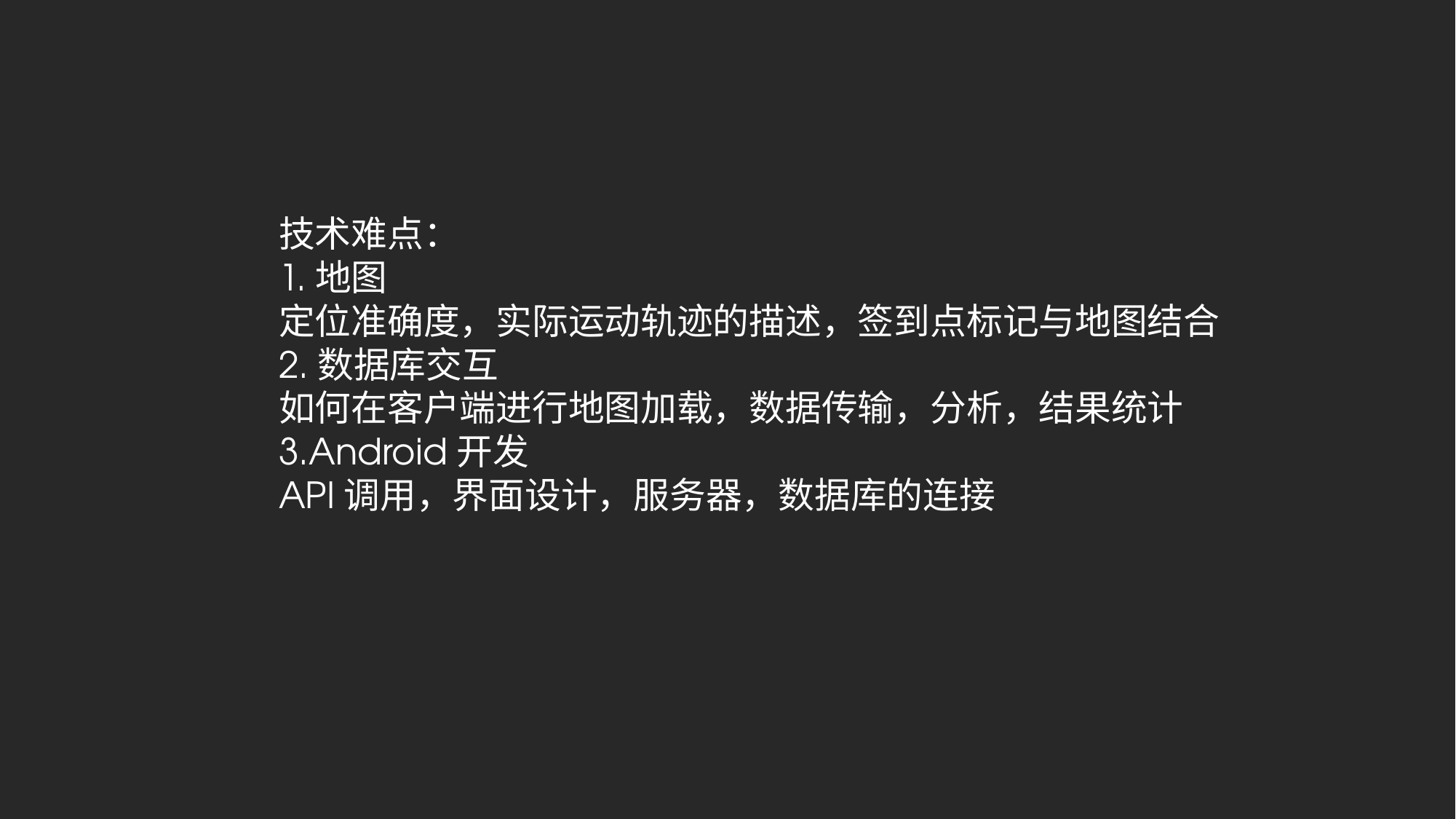

技术难点：
1.地图
定位准确度，实际运动轨迹的描述，签到点标记与地图结合
2.数据库交互
如何在客户端进行地图加载，数据传输，分析，结果统计
3.Android开发
API调用，界面设计，服务器，数据库的连接